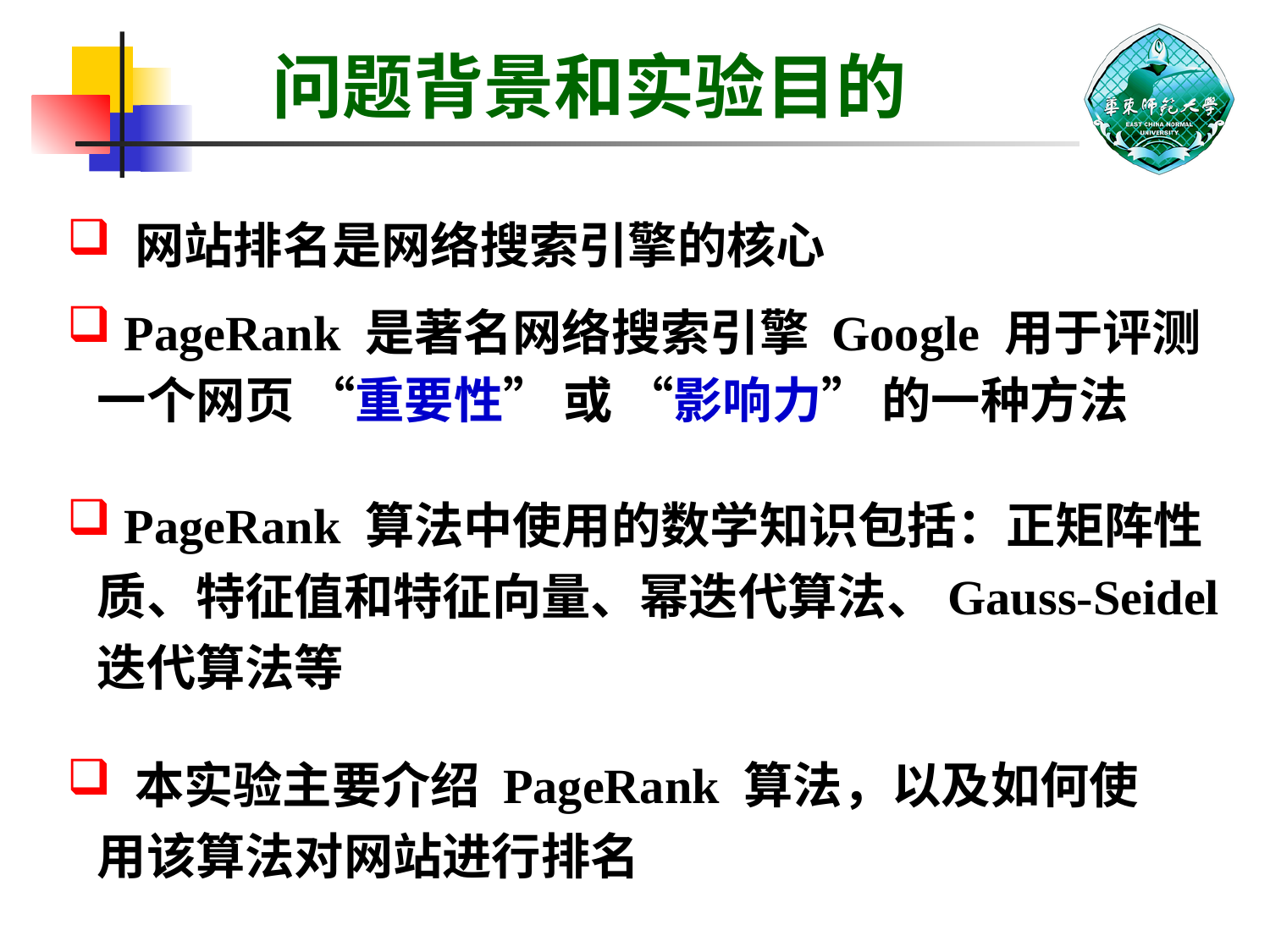

# 问题背景和实验目的
 网站排名是网络搜索引擎的核心
 PageRank 是著名网络搜索引擎 Google 用于评测一个网页 “重要性” 或 “影响力” 的一种方法
 PageRank 算法中使用的数学知识包括：正矩阵性质、特征值和特征向量、幂迭代算法、Gauss-Seidel迭代算法等
 本实验主要介绍 PageRank 算法，以及如何使用该算法对网站进行排名